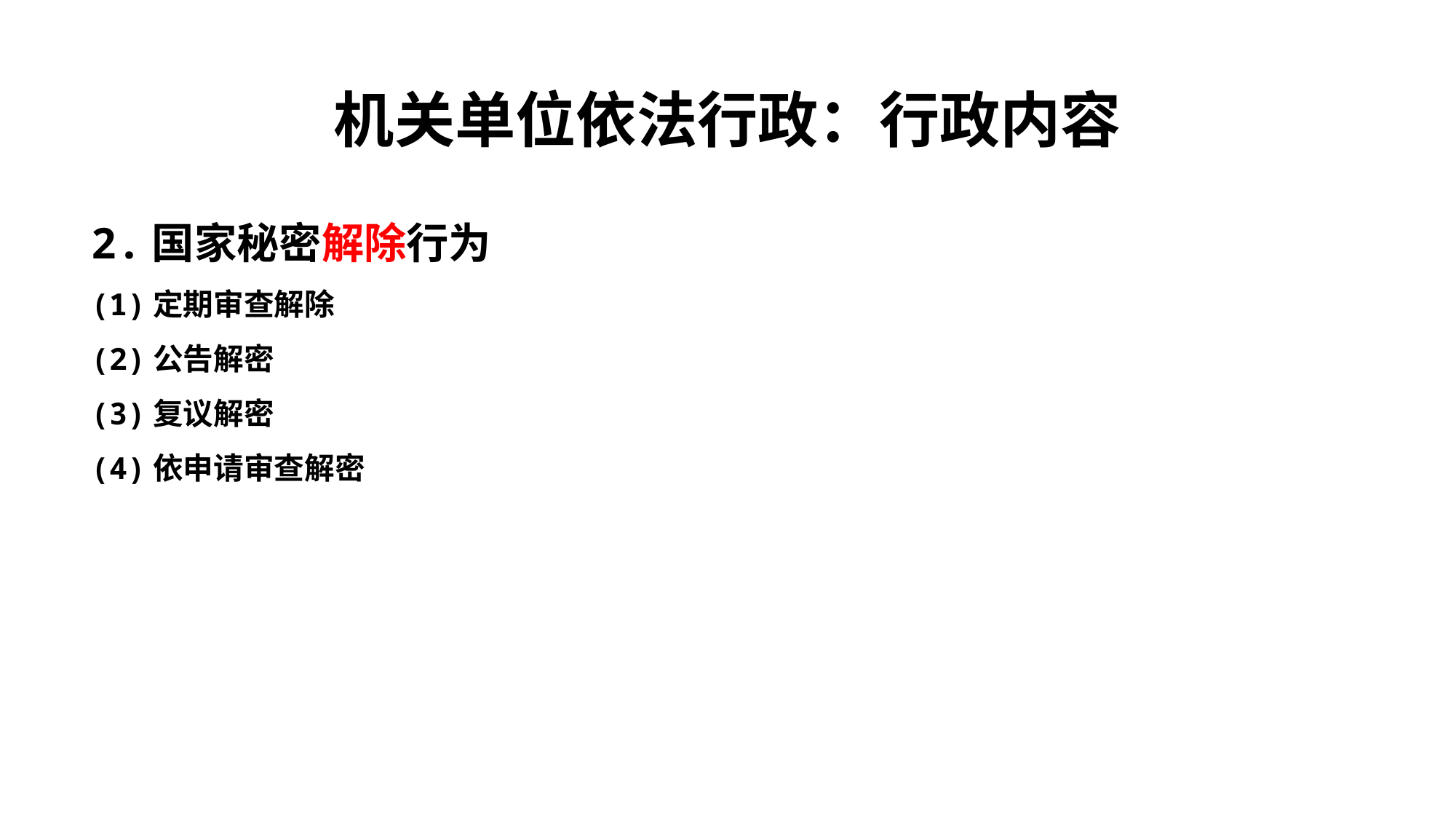

# 机关单位依法行政：行政内容
2.国家秘密解除行为
(1)定期审查解除
(2)公告解密
(3)复议解密
(4)依申请审查解密